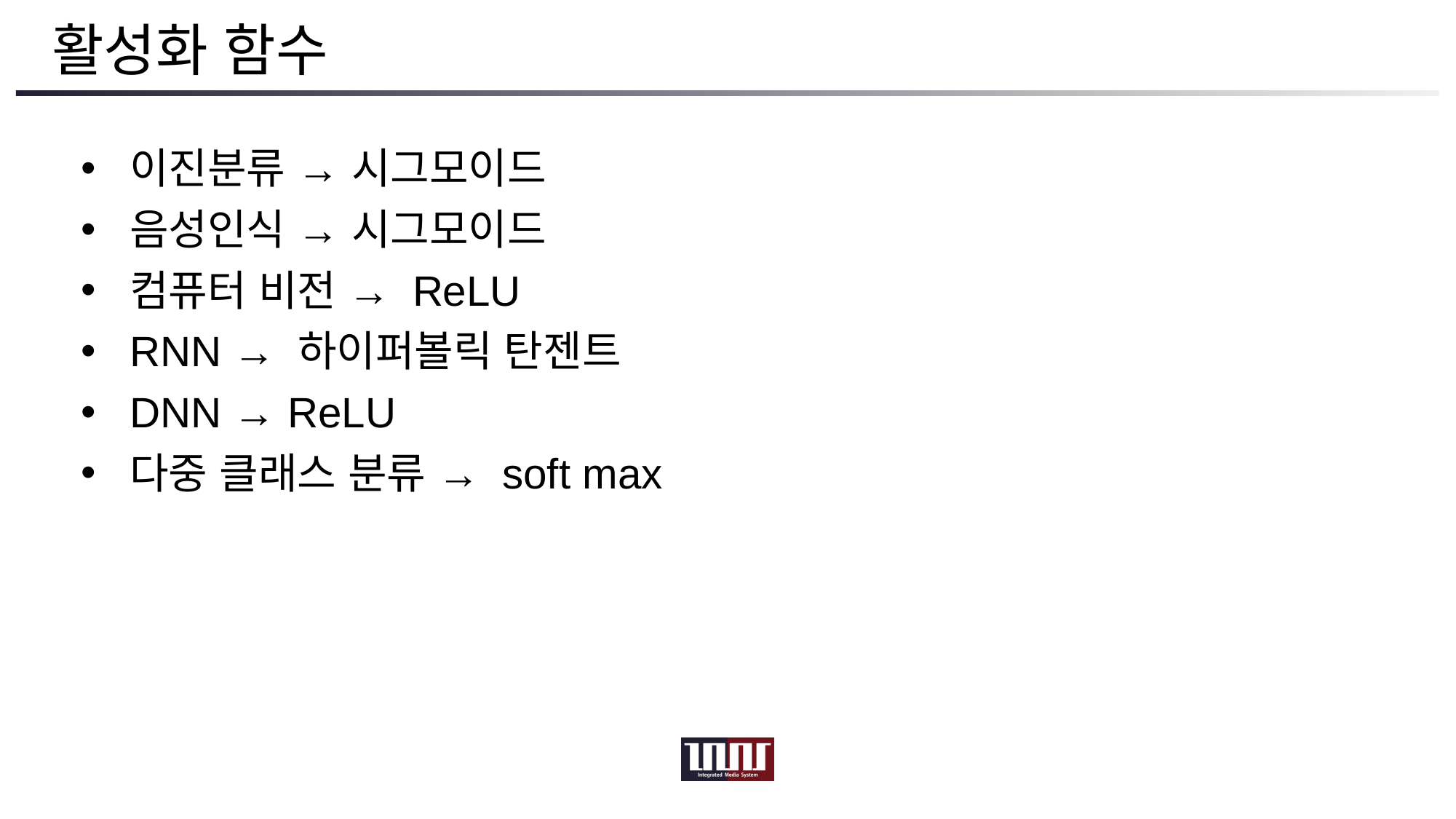

# 활성화 함수
이진분류 → 시그모이드
음성인식 → 시그모이드
컴퓨터 비전 → ReLU
RNN → 하이퍼볼릭 탄젠트
DNN → ReLU
다중 클래스 분류 → soft max